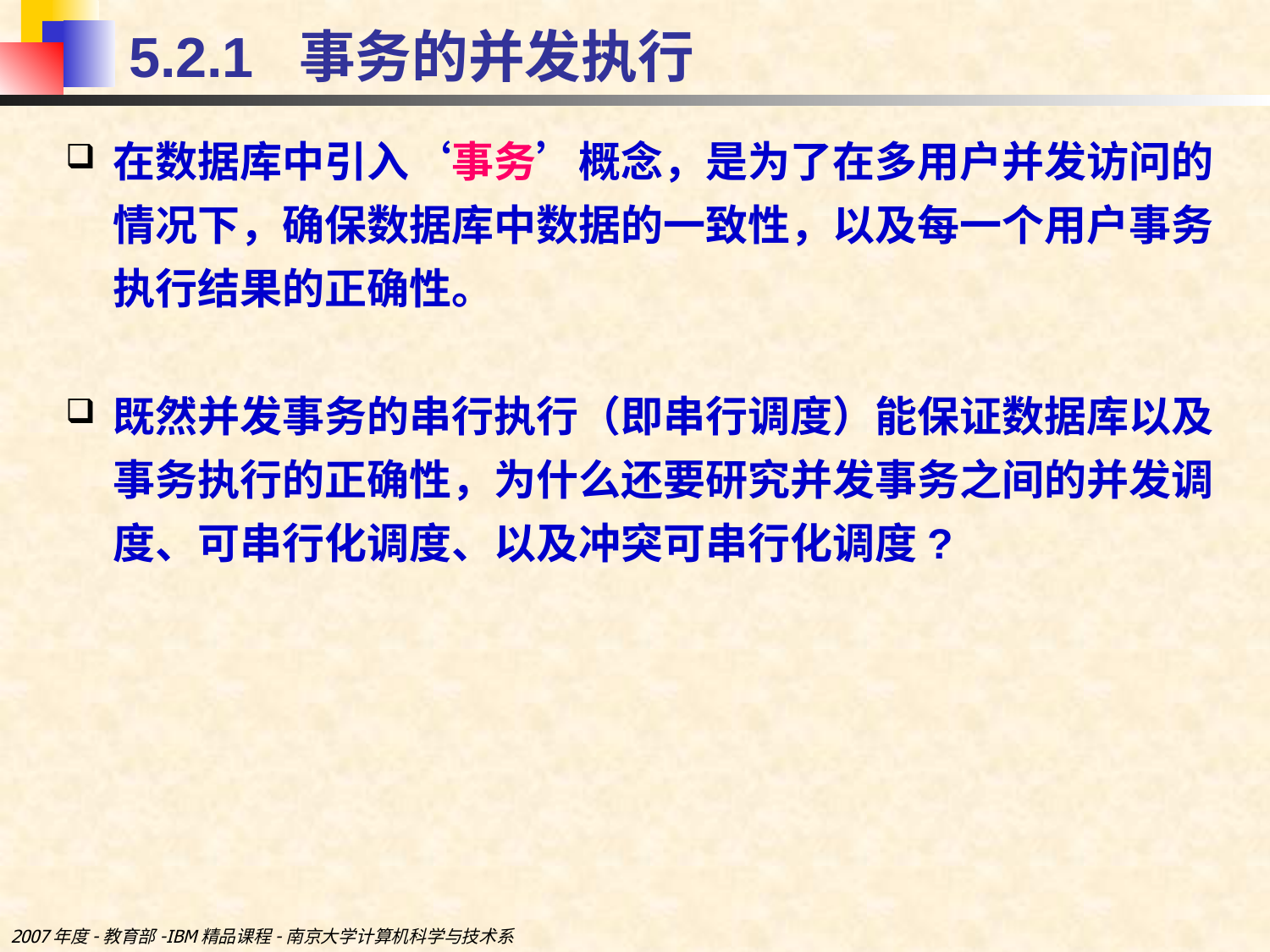

# 5.2.1  事务的并发执行
在数据库中引入‘事务’概念，是为了在多用户并发访问的情况下，确保数据库中数据的一致性，以及每一个用户事务执行结果的正确性。

既然并发事务的串行执行（即串行调度）能保证数据库以及事务执行的正确性，为什么还要研究并发事务之间的并发调度、可串行化调度、以及冲突可串行化调度?